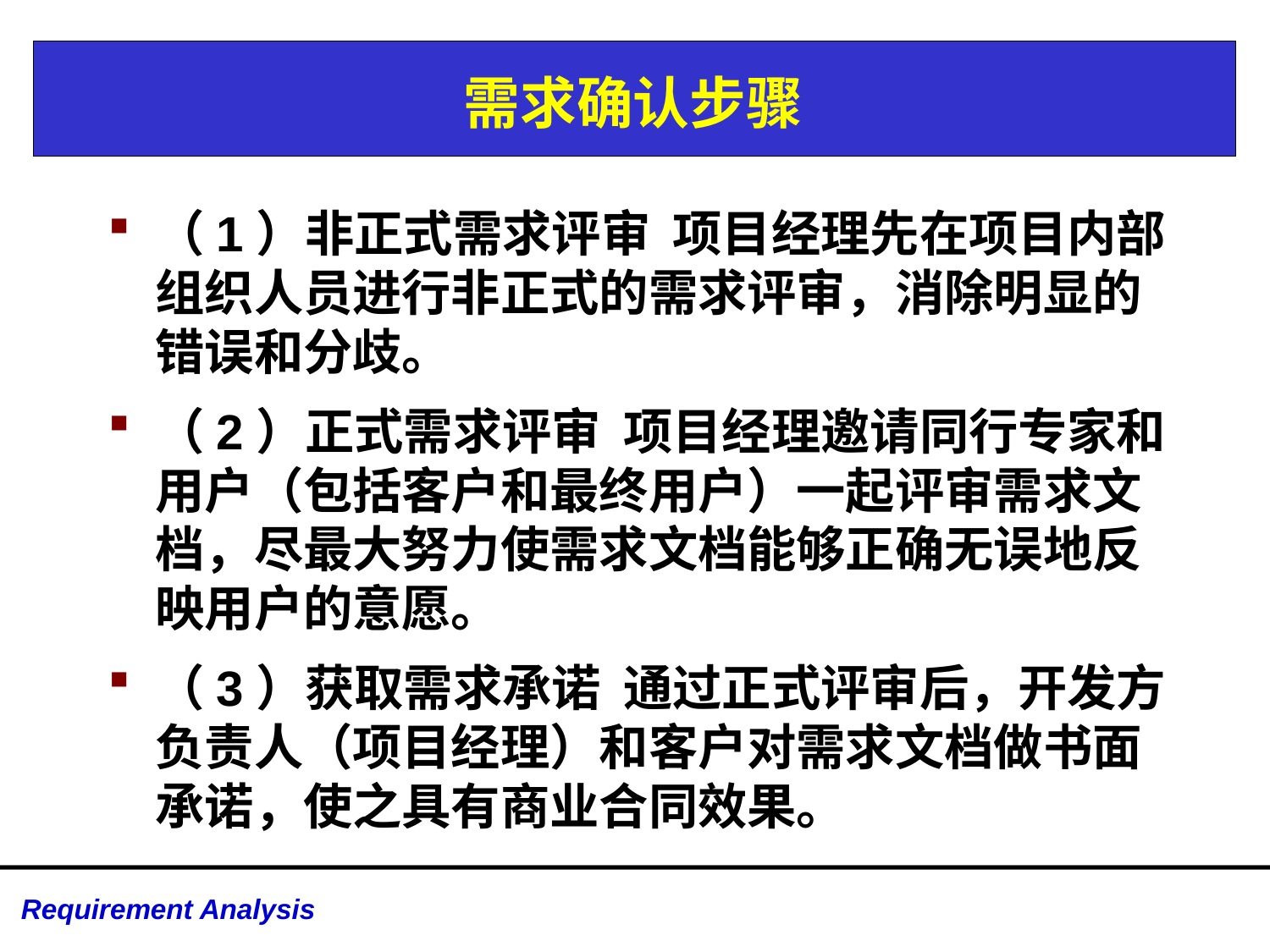

# 需求确认步骤
（1）非正式需求评审  项目经理先在项目内部组织人员进行非正式的需求评审，消除明显的错误和分歧。
（2）正式需求评审  项目经理邀请同行专家和用户（包括客户和最终用户）一起评审需求文档，尽最大努力使需求文档能够正确无误地反映用户的意愿。
（3）获取需求承诺  通过正式评审后，开发方负责人（项目经理）和客户对需求文档做书面承诺，使之具有商业合同效果。